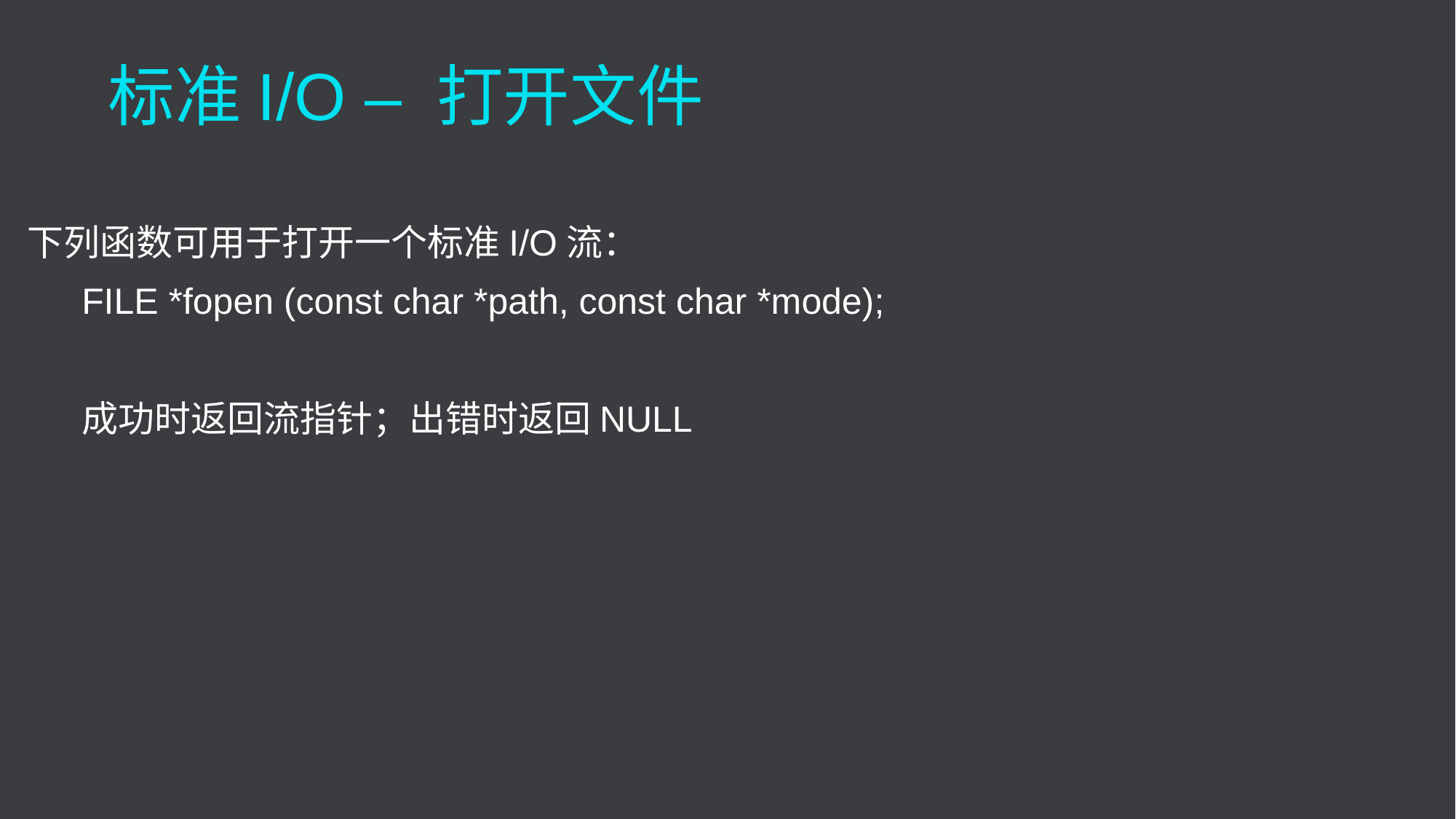

标准I/O – 打开文件
下列函数可用于打开一个标准I/O流：
FILE *fopen (const char *path, const char *mode);

成功时返回流指针；出错时返回NULL